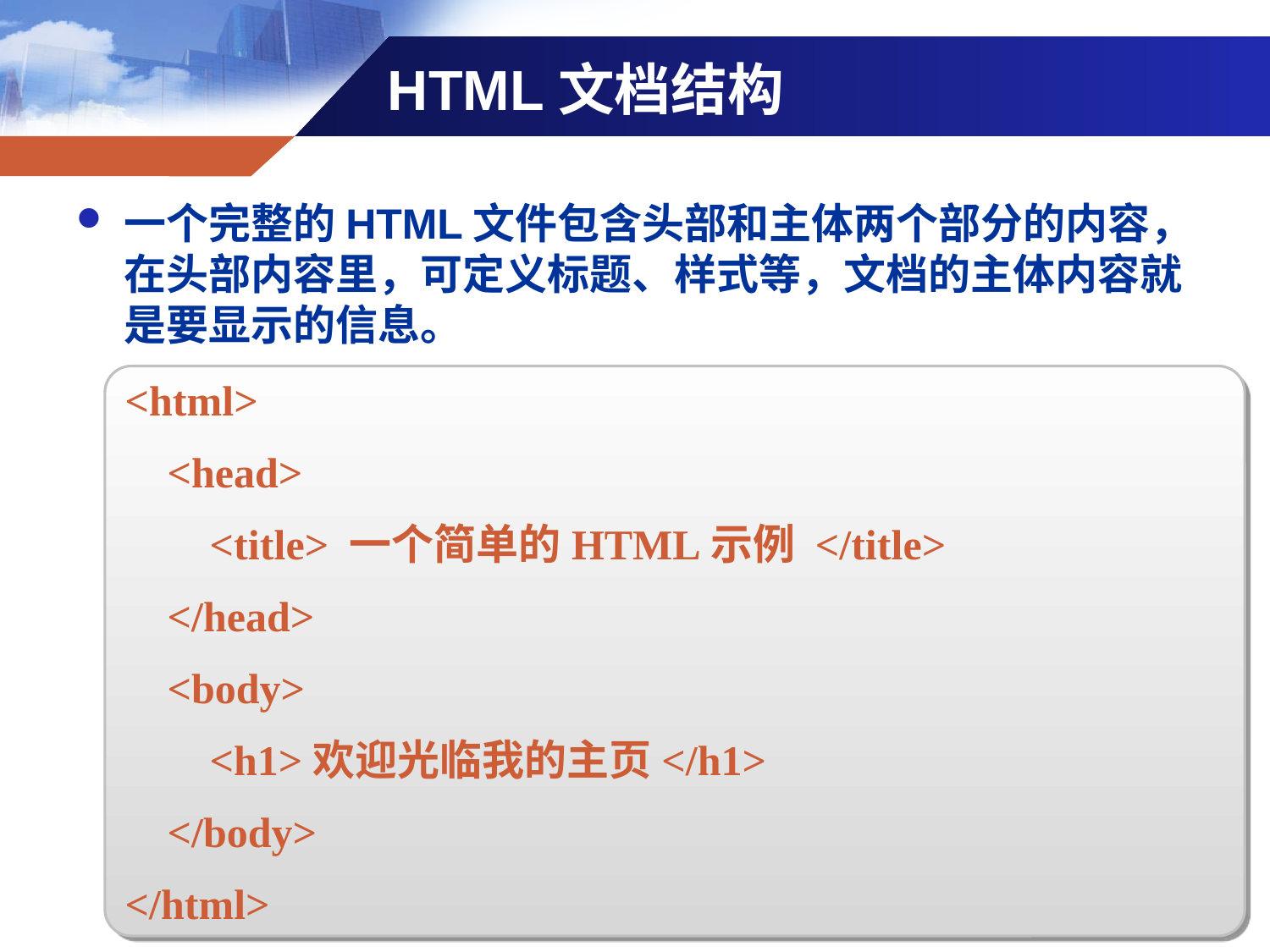

# HTML文档结构
一个完整的HTML文件包含头部和主体两个部分的内容，在头部内容里，可定义标题、样式等，文档的主体内容就是要显示的信息。

<html>
    <head>
        <title> 一个简单的HTML示例 </title>
    </head>
    <body>
        <h1>欢迎光临我的主页</h1>
    </body>
</html>